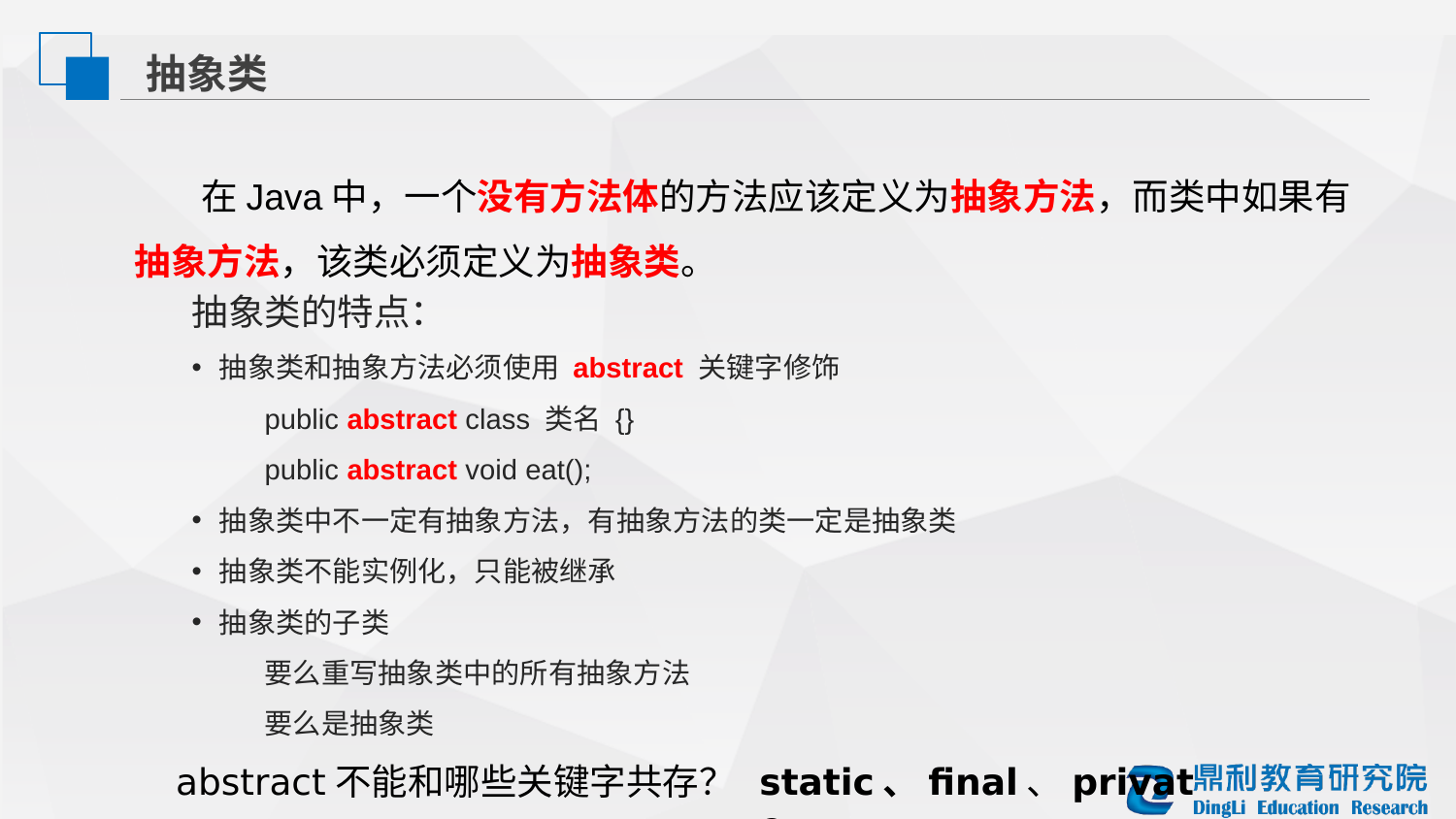

抽象类
       在Java中，一个没有方法体的方法应该定义为抽象方法，而类中如果有抽象方法，该类必须定义为抽象类。
抽象类的特点：
抽象类和抽象方法必须使用 abstract 关键字修饰
public abstract class 类名 {}
public abstract void eat();
抽象类中不一定有抽象方法，有抽象方法的类一定是抽象类
抽象类不能实例化，只能被继承
抽象类的子类
要么重写抽象类中的所有抽象方法
要么是抽象类
abstract不能和哪些关键字共存？
static、final、private